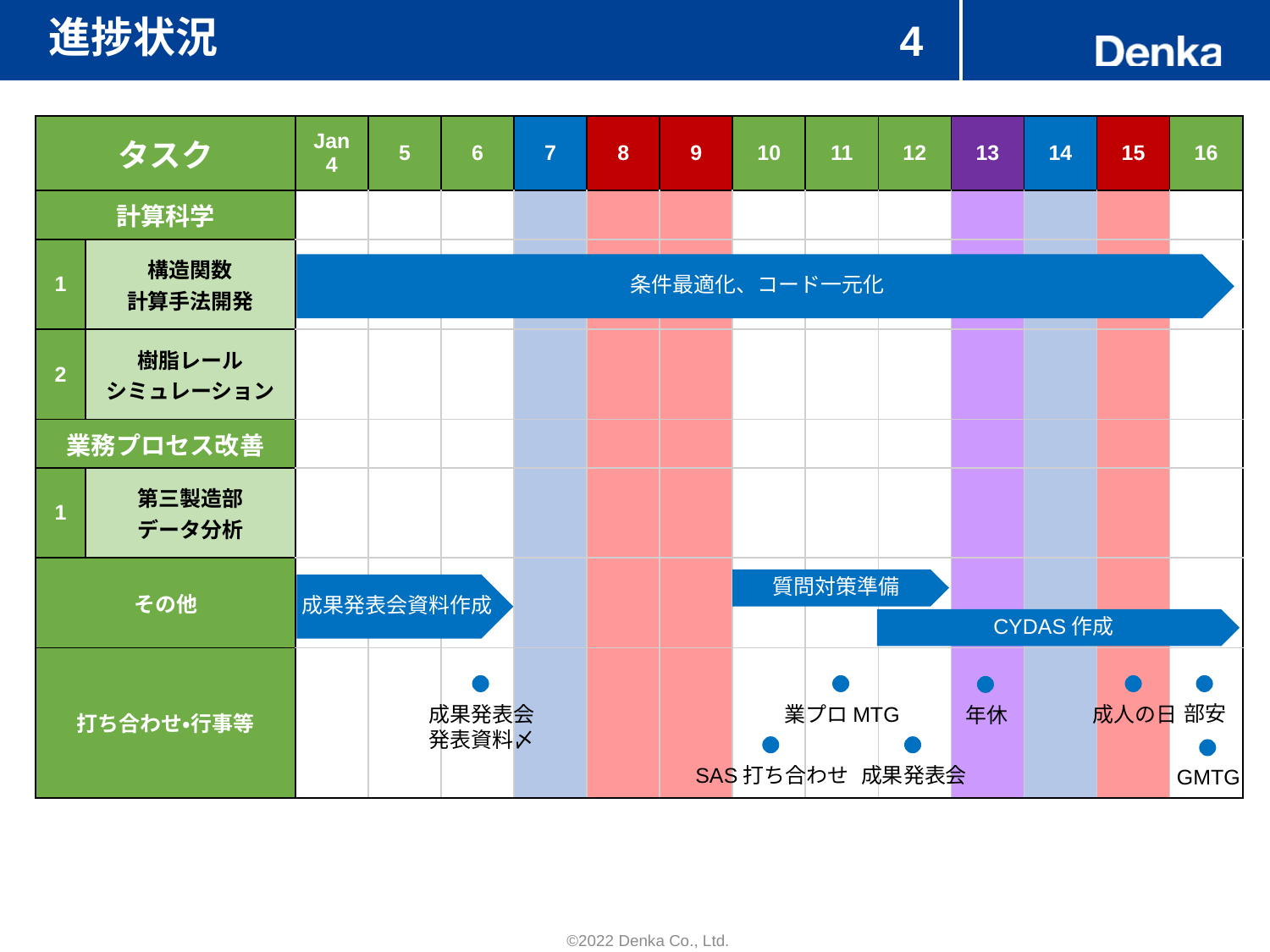

# 進捗状況
4
| タスク |  | Jan 4 | 5 | 6 | 7 | 8 | 9 | 10 | 11 | 12 | 13 | 14 | 15 | 16 |
| --- | --- | --- | --- | --- | --- | --- | --- | --- | --- | --- | --- | --- | --- | --- |
| 計算科学 |  |  |  |  |  |  |  |  |  |  |  |  |  |  |
| 1 | 構造関数 計算手法開発 |  |  |  |  |  |  |  |  |  |  |  |  |  |
| 2 | 樹脂レール シミュレーション |  |  |  |  |  |  |  |  |  |  |  |  |  |
| 業務プロセス改善 |  |  |  |  |  |  |  |  |  |  |  |  |  |  |
| 1 | 第三製造部 データ分析 |  |  |  |  |  |  |  |  |  |  |  |  |  |
| その他 |  |  |  |  |  |  |  |  |  |  |  |  |  |  |
| 打ち合わせ・行事等 | 打ち合わせ |  |  |  |  |  |  |  |  |  |  |  |  |  |
条件最適化、コード一元化
質問対策準備
成果発表会資料作成
CYDAS作成

部安
成果発表会
発表資料〆
業プロMTG
成人の日
年休

SAS打ち合わせ
成果発表会
GMTG